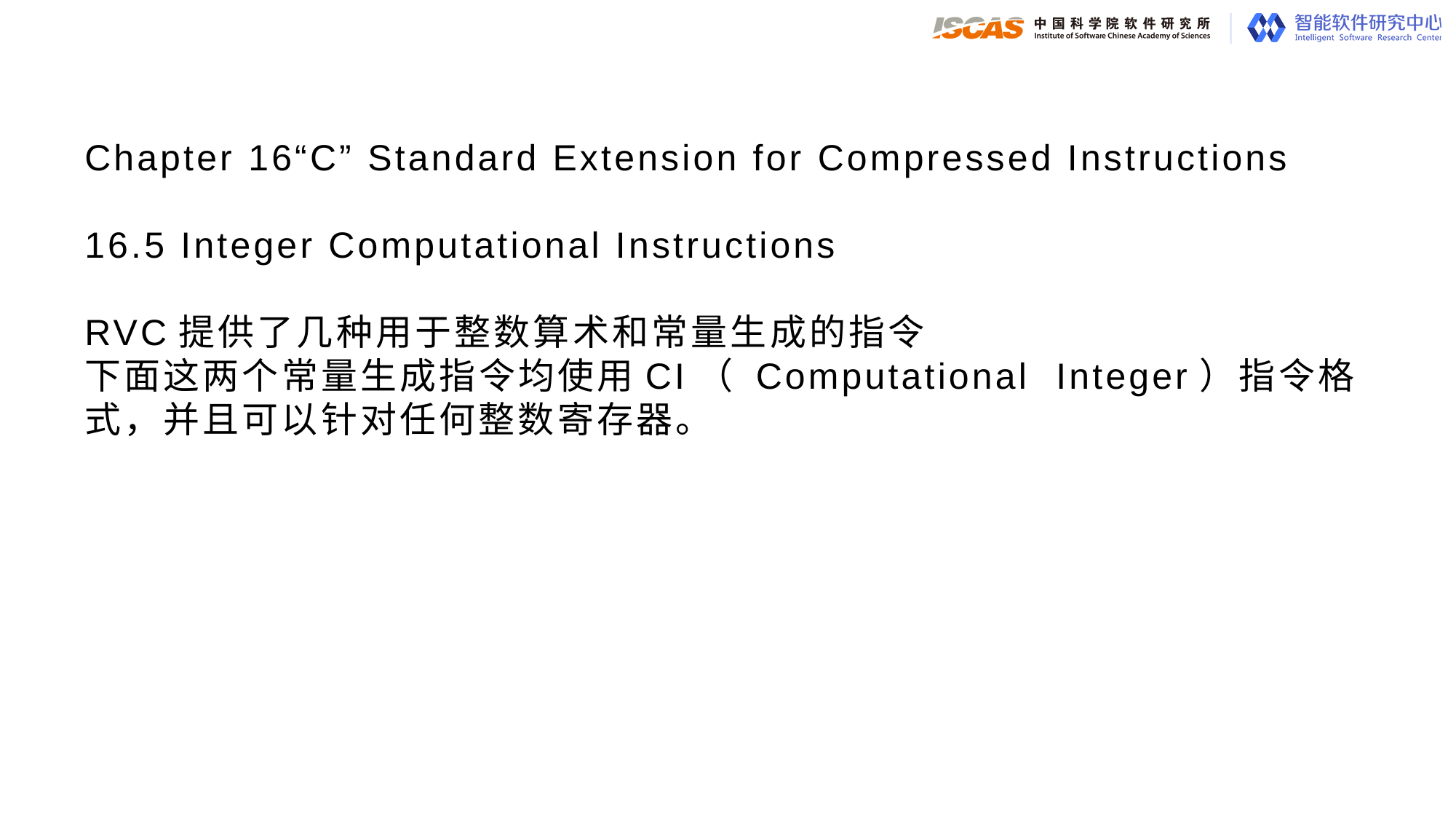

Chapter 16“C” Standard Extension for Compressed Instructions

16.5 Integer Computational Instructions

RVC提供了几种用于整数算术和常量生成的指令
下面这两个常量生成指令均使用CI（ Computational  Integer）指令格式，并且可以针对任何整数寄存器。